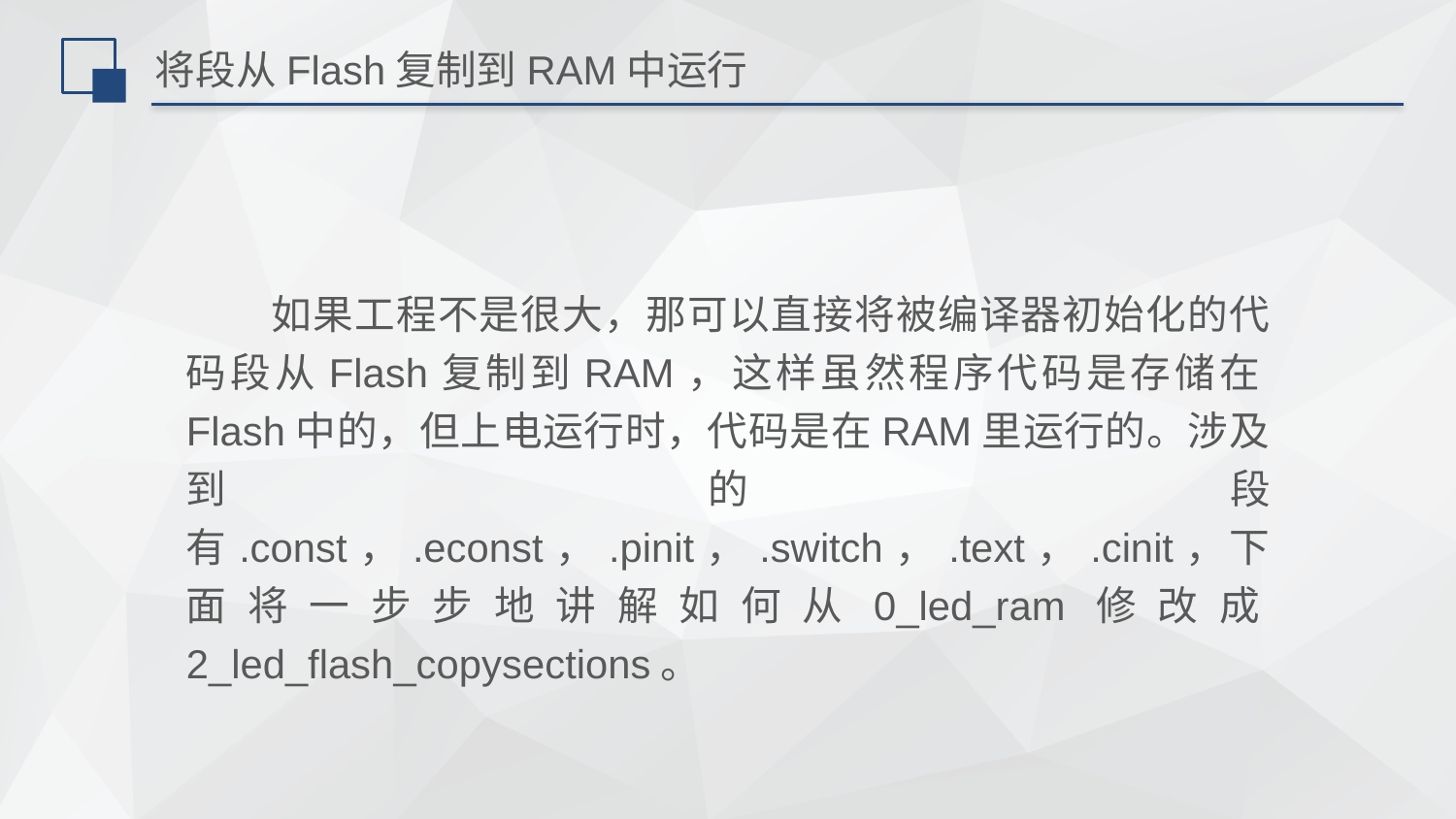

# 将段从Flash复制到RAM中运行
如果工程不是很大，那可以直接将被编译器初始化的代码段从Flash复制到RAM，这样虽然程序代码是存储在Flash中的，但上电运行时，代码是在RAM里运行的。涉及到的段有.const，.econst，.pinit，.switch，.text，.cinit，下面将一步步地讲解如何从0_led_ram修改成2_led_flash_copysections。